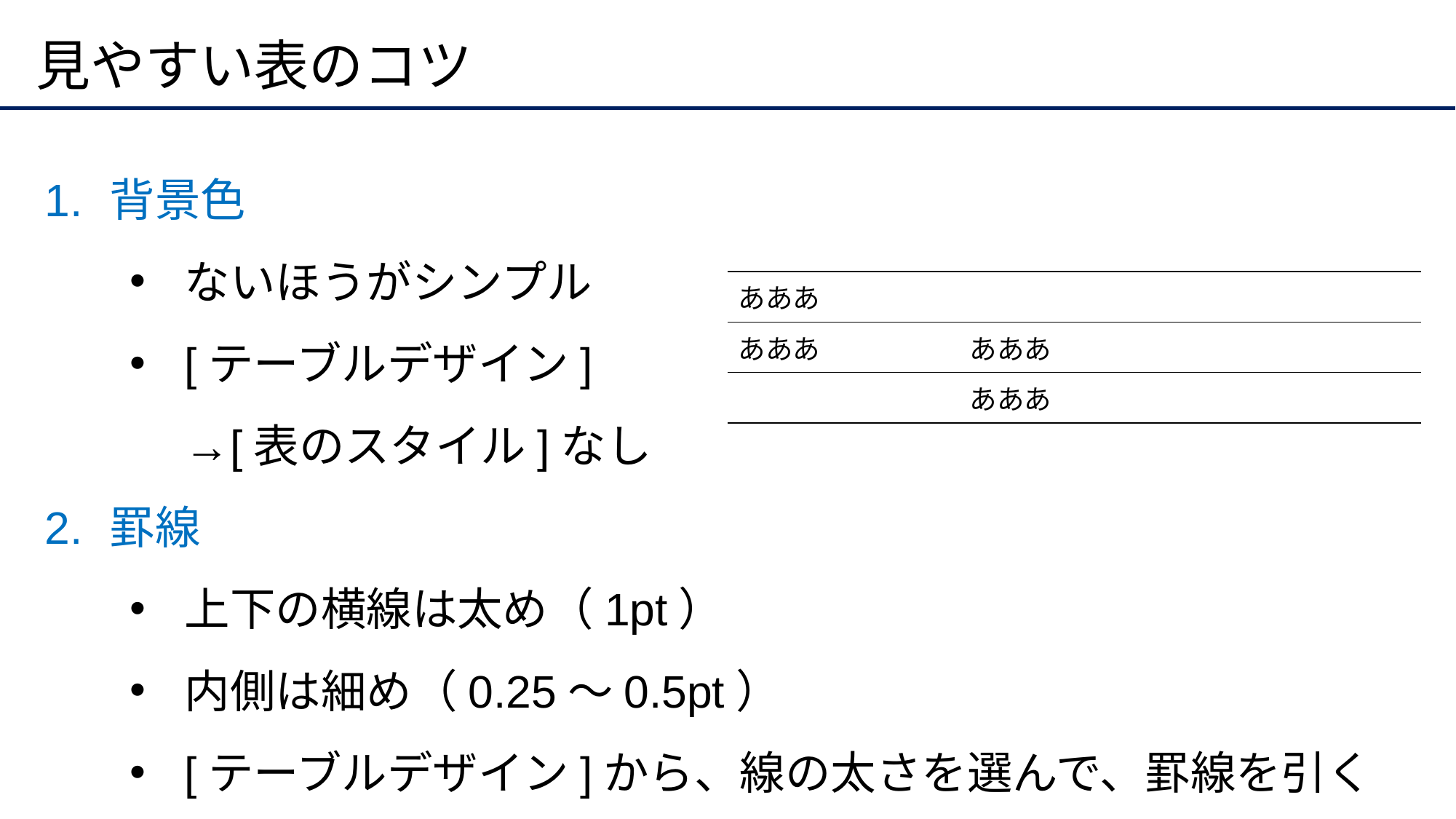

# 見やすい表のコツ
背景色
ないほうがシンプル
[テーブルデザイン]
→[表のスタイル]なし
罫線
上下の横線は太め（1pt）
内側は細め（0.25～0.5pt）
[テーブルデザイン]から、線の太さを選んで、罫線を引く
| あああ |  |  |
| --- | --- | --- |
| あああ | あああ |  |
|  | あああ |  |